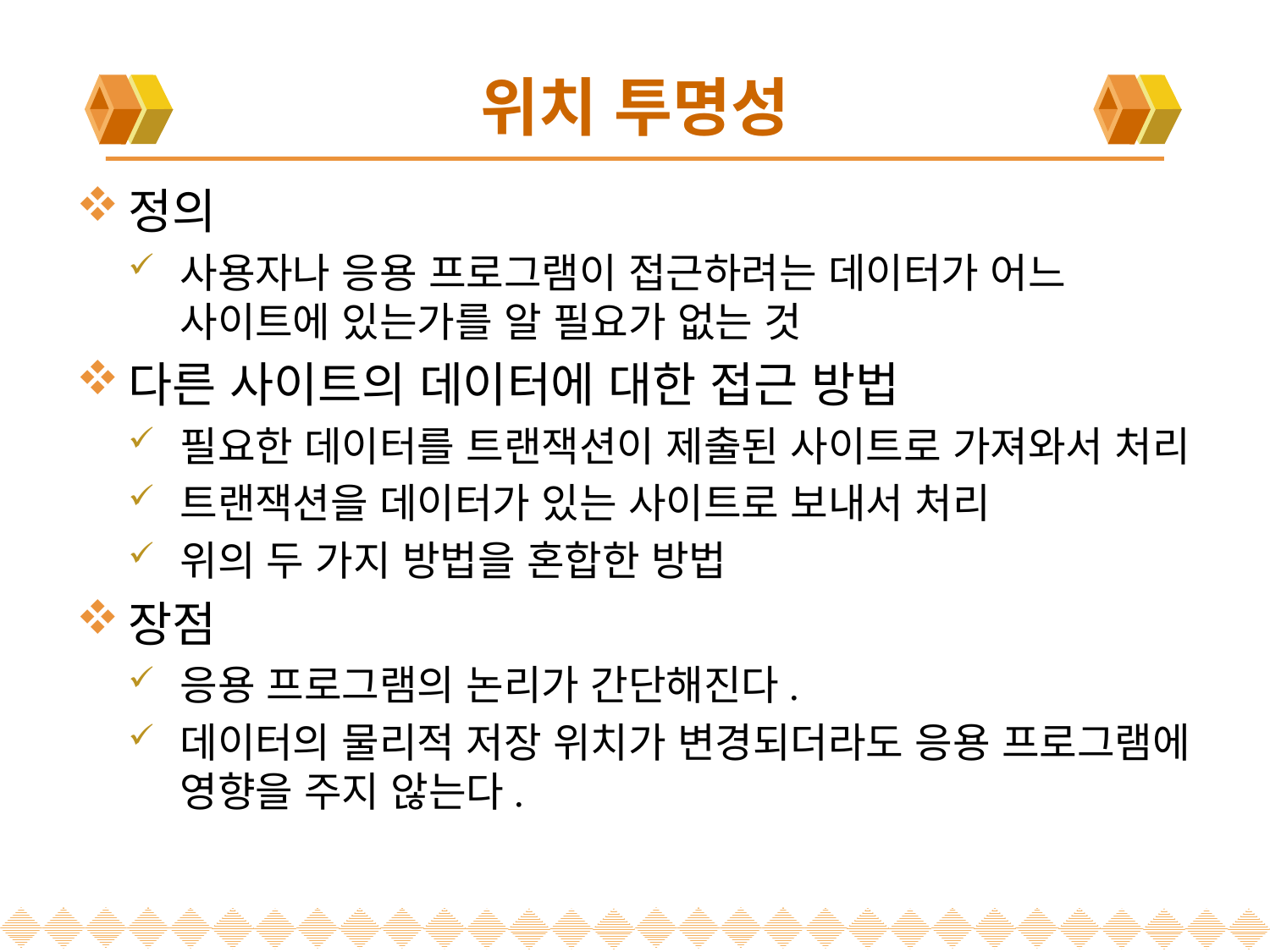

# 위치 투명성
정의
사용자나 응용 프로그램이 접근하려는 데이터가 어느 사이트에 있는가를 알 필요가 없는 것
다른 사이트의 데이터에 대한 접근 방법
필요한 데이터를 트랜잭션이 제출된 사이트로 가져와서 처리
트랜잭션을 데이터가 있는 사이트로 보내서 처리
위의 두 가지 방법을 혼합한 방법
장점
응용 프로그램의 논리가 간단해진다.
데이터의 물리적 저장 위치가 변경되더라도 응용 프로그램에 영향을 주지 않는다.